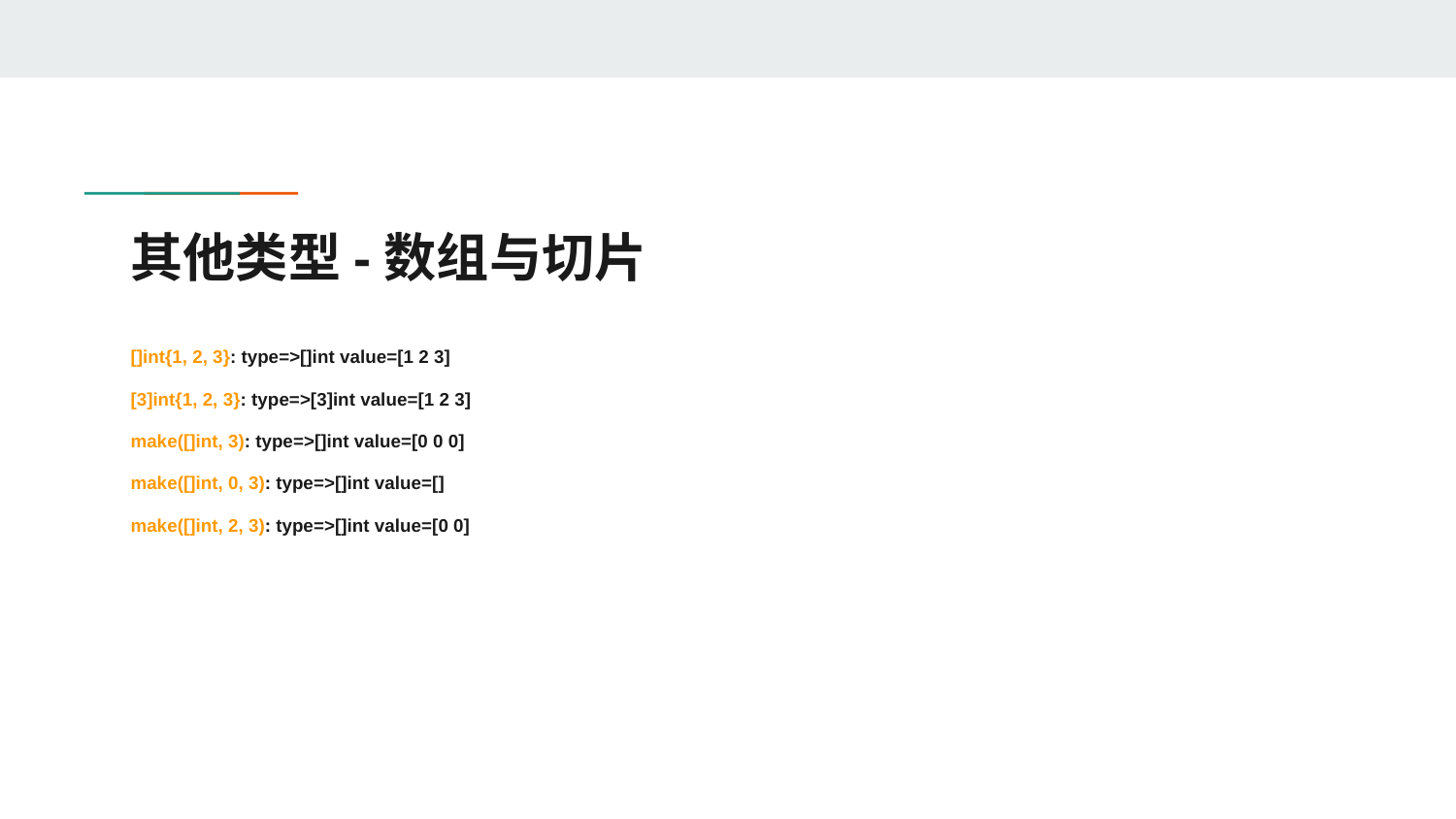

# 其他类型-数组与切片
[]int{1, 2, 3}: type=>[]int value=[1 2 3]
[3]int{1, 2, 3}: type=>[3]int value=[1 2 3]
make([]int, 3): type=>[]int value=[0 0 0]
make([]int, 0, 3): type=>[]int value=[]
make([]int, 2, 3): type=>[]int value=[0 0]